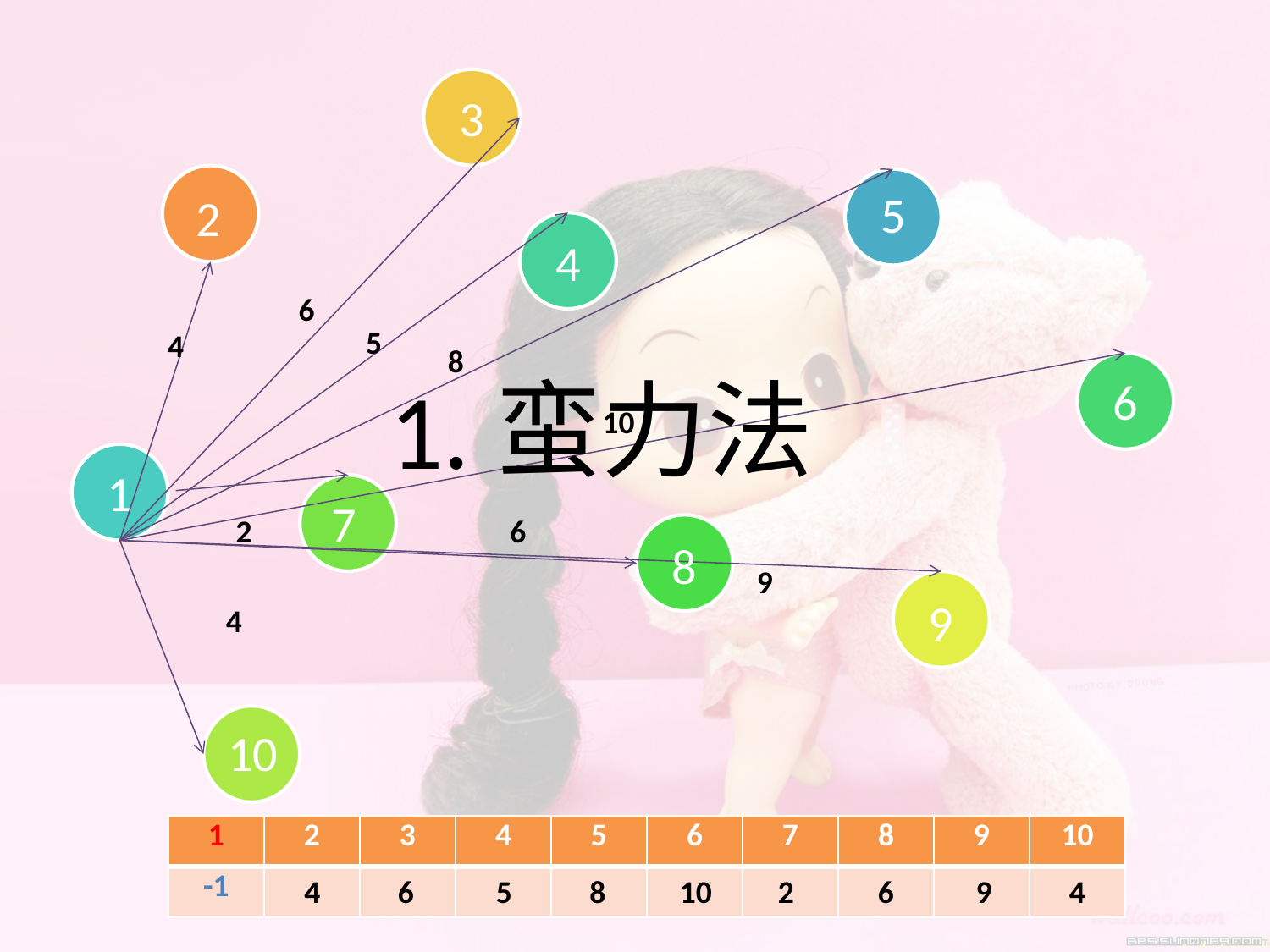

3
5
2
4
6
5
4

8
1.蛮力法
6
10
1
7
2
6
8
9
9
4
10
| 1 | 2 | 3 | 4 | 5 | 6 | 7 | 8 | 9 | 10 |
| --- | --- | --- | --- | --- | --- | --- | --- | --- | --- |
| -1 |  |  |  |  |  |  |  |  |  |
4

6

5
8
10
2
6
9
4